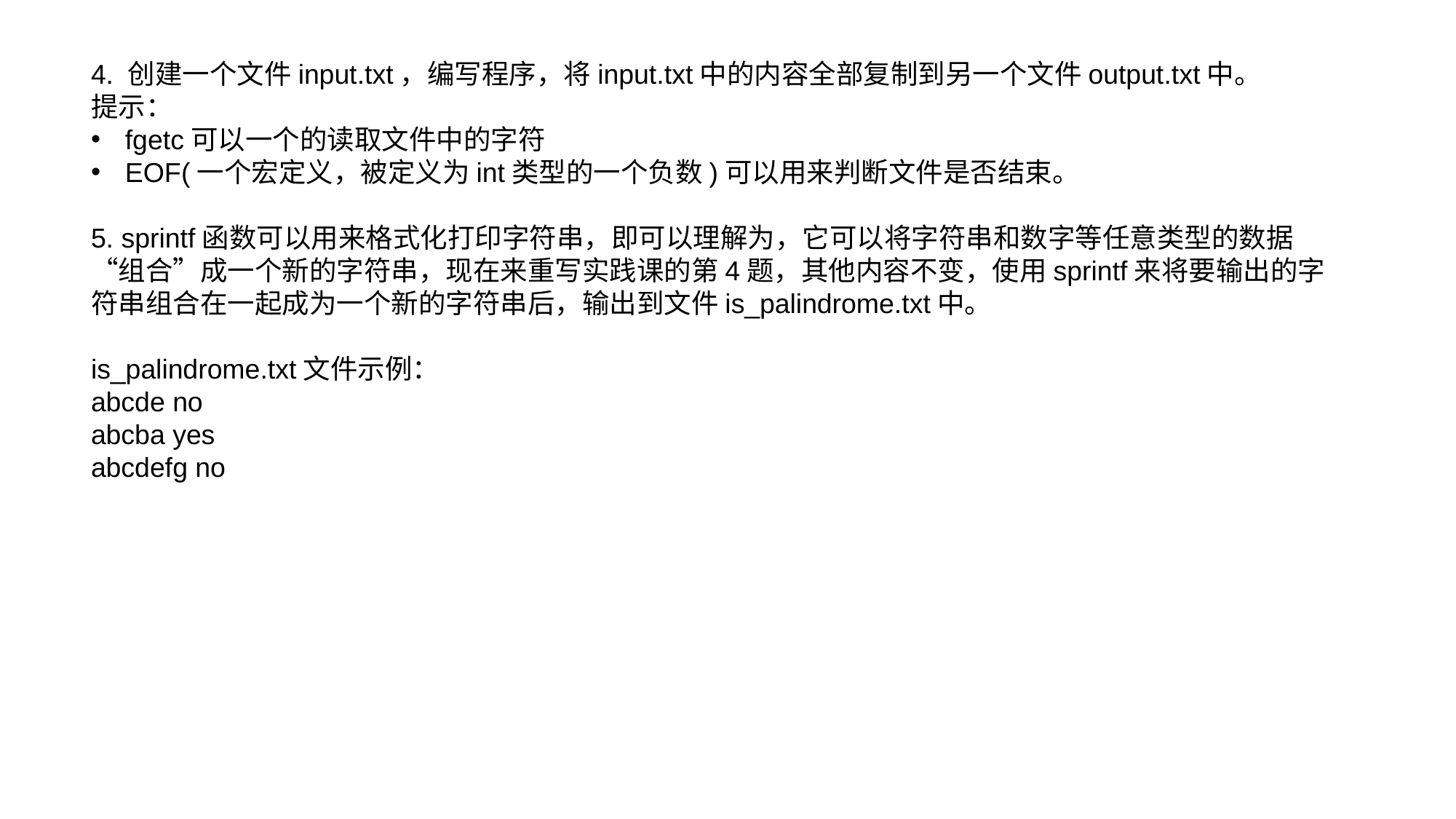

4. 创建一个文件input.txt，编写程序，将input.txt中的内容全部复制到另一个文件output.txt中。
提示：
fgetc可以一个的读取文件中的字符
EOF(一个宏定义，被定义为int类型的一个负数)可以用来判断文件是否结束。

5. sprintf函数可以用来格式化打印字符串，即可以理解为，它可以将字符串和数字等任意类型的数据“组合”成一个新的字符串，现在来重写实践课的第4题，其他内容不变，使用sprintf来将要输出的字符串组合在一起成为一个新的字符串后，输出到文件is_palindrome.txt中。

is_palindrome.txt文件示例：
abcde no
abcba yes
abcdefg no